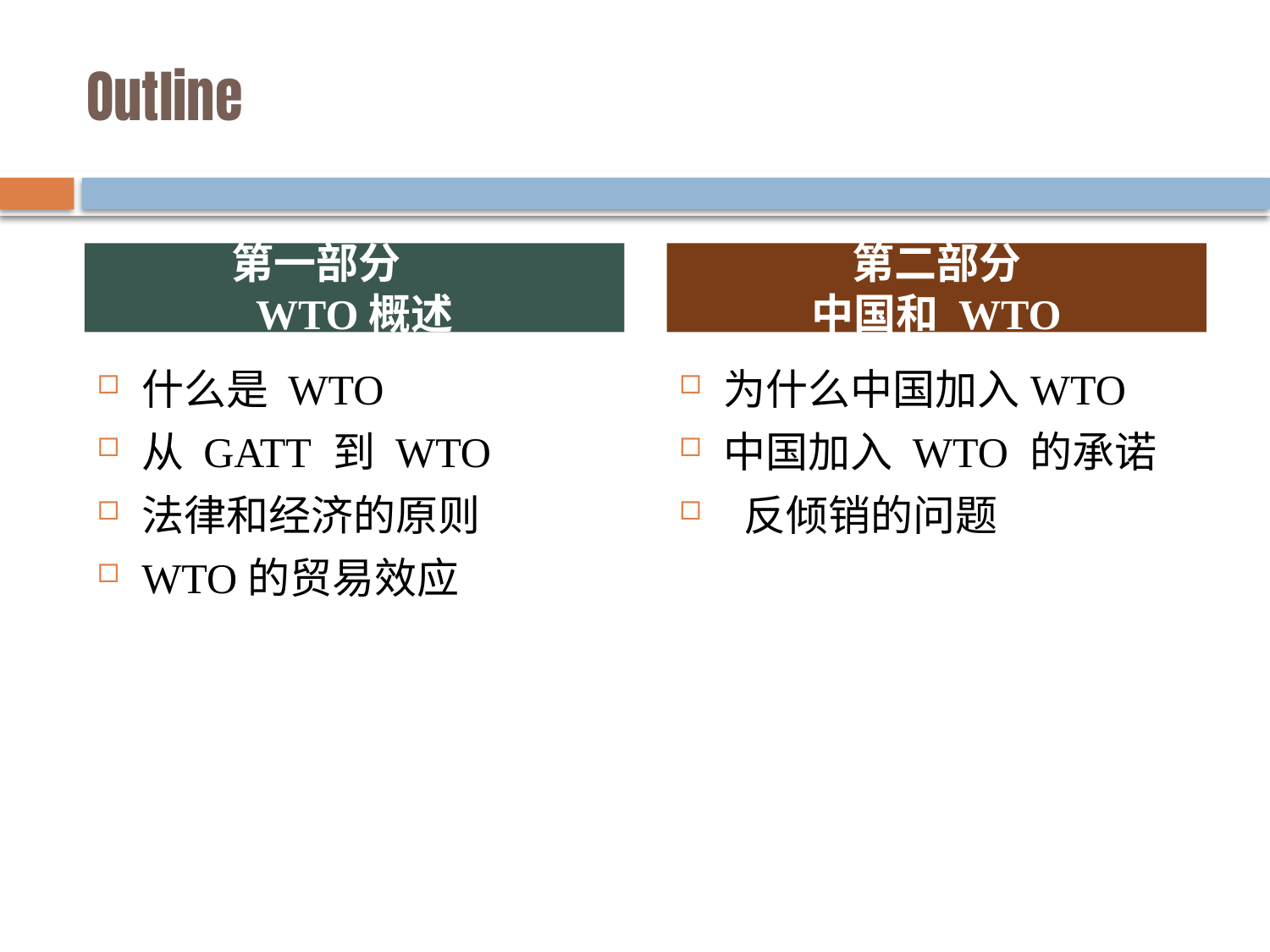

# Outline
第一部分
WTO概述
第二部分
中国和 WTO
什么是 WTO
从 GATT 到 WTO
法律和经济的原则
WTO的贸易效应

为什么中国加入WTO
中国加入 WTO 的承诺
 反倾销的问题